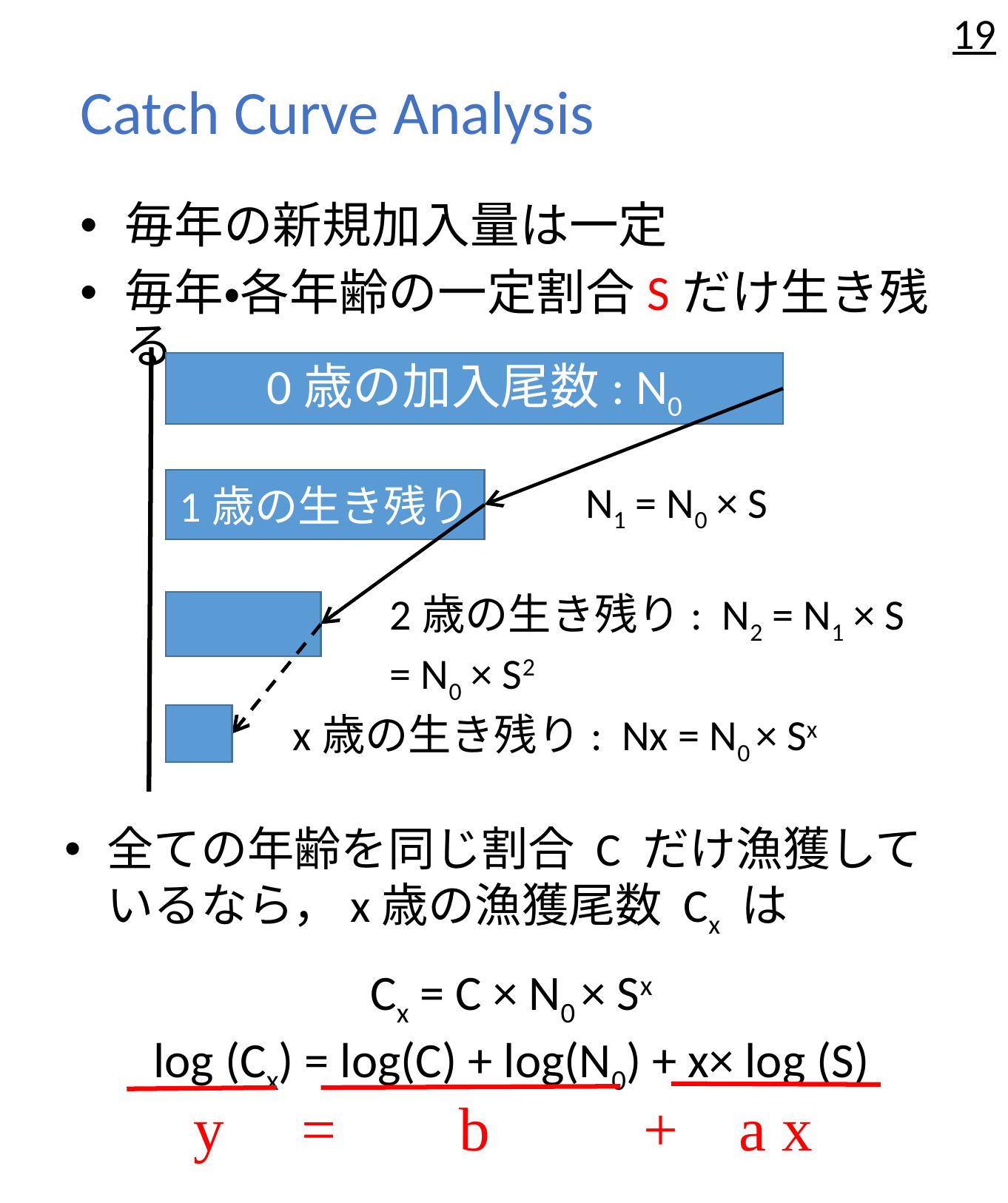

19
# Catch Curve Analysis
毎年の新規加入量は一定
毎年・各年齢の一定割合Sだけ生き残る
0歳の加入尾数: N0
N1 = N0 × S
1歳の生き残り
2歳の生き残り:  N2 = N1 × S = N0 × S2

x歳の生き残り:  Nx = N0 × Sx

全ての年齢を同じ割合 C だけ漁獲しているなら，x歳の漁獲尾数 Cx は
Cx = C × N0 × Sx
log (Cx) = log(C) + log(N0) + x× log (S)
y     =        b          +    a x